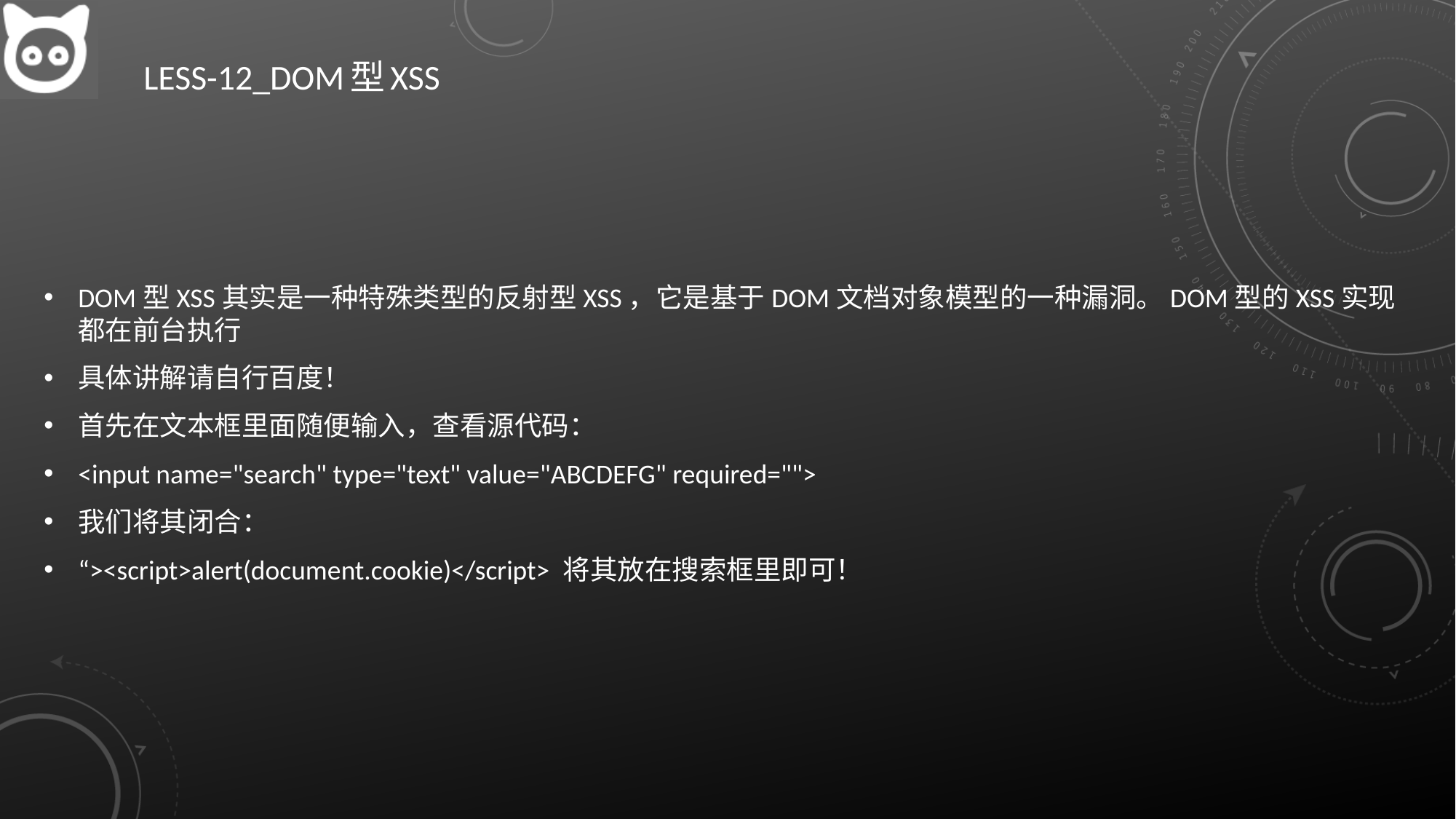

# Less-12_DOM型xss
DOM型XSS其实是一种特殊类型的反射型XSS，它是基于DOM文档对象模型的一种漏洞。DOM型的XSS实现都在前台执行
具体讲解请自行百度！
首先在文本框里面随便输入，查看源代码：
<input name="search" type="text" value="ABCDEFG" required="">
我们将其闭合：
“><script>alert(document.cookie)</script> 将其放在搜索框里即可！